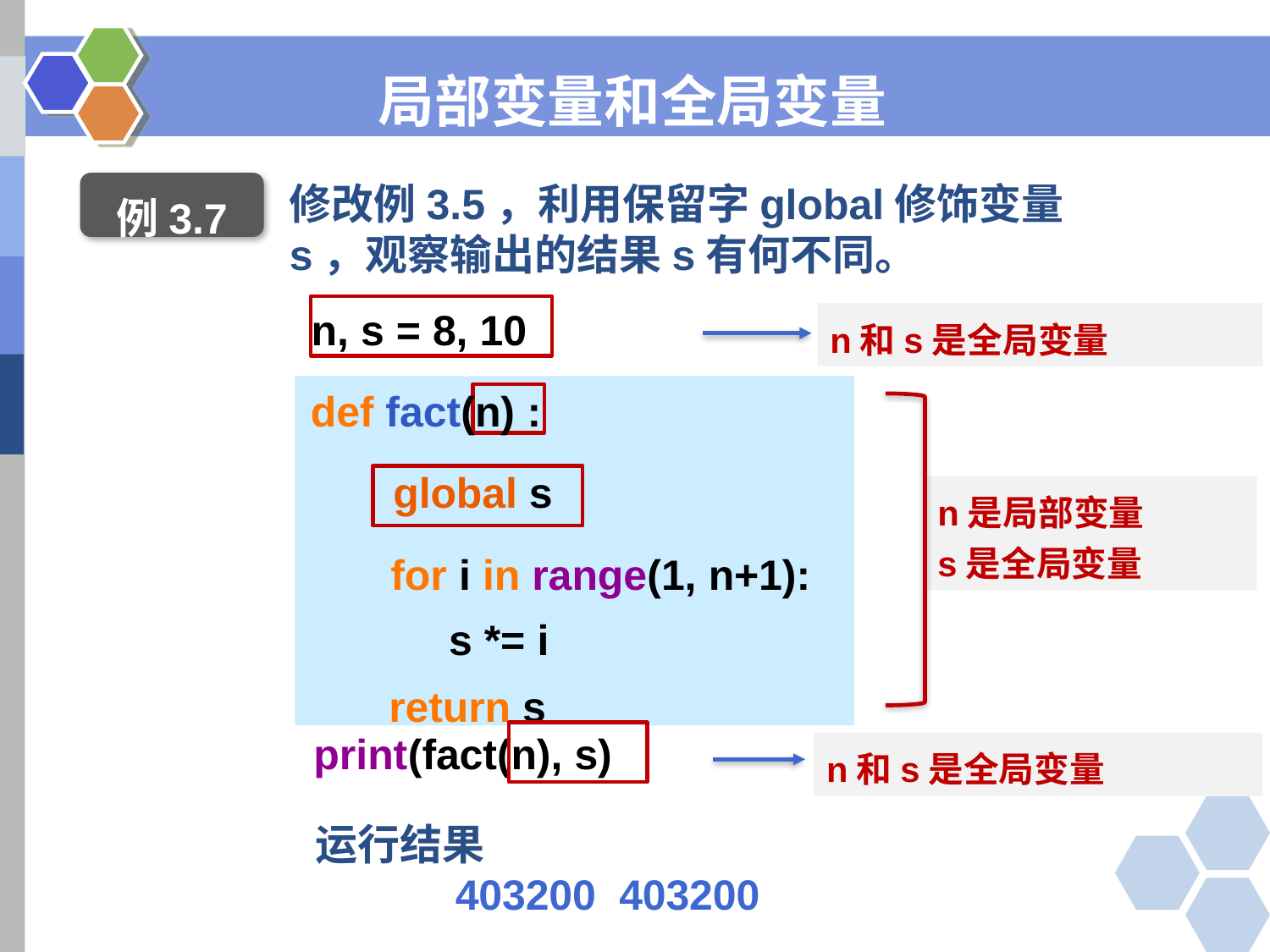

局部变量和全局变量
修改例3.5，利用保留字global修饰变量s，观察输出的结果s有何不同。

例3.7

n和s是全局变量
n, s = 8, 10

def fact(n) :

global s

n是局部变量
s是全局变量
for i in range(1, n+1):
	s *= i
return s

print(fact(n), s)
n和s是全局变量
运行结果
403200  403200